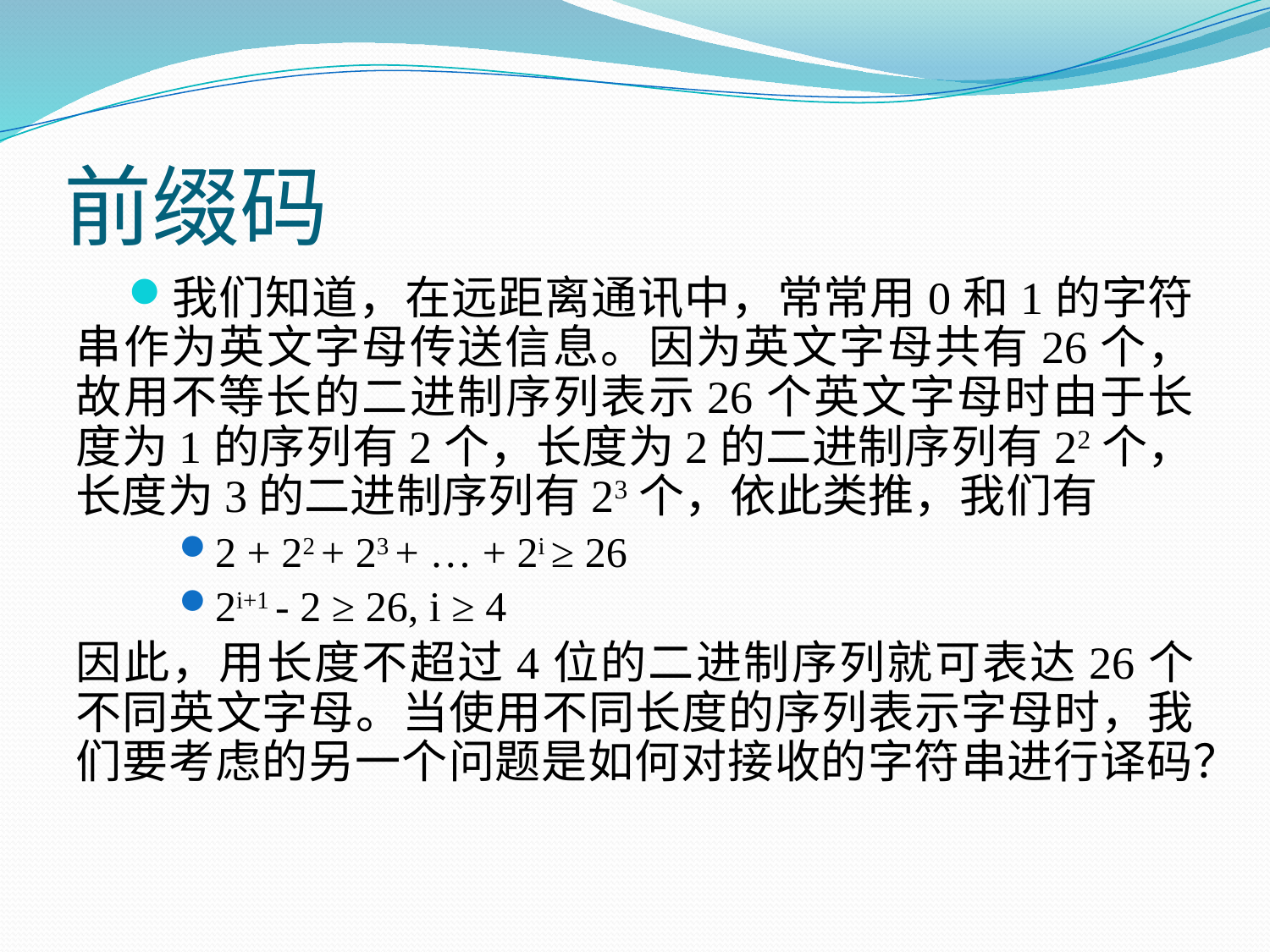

# 前缀码
我们知道，在远距离通讯中，常常用0和1的字符串作为英文字母传送信息。因为英文字母共有26个，故用不等长的二进制序列表示26个英文字母时由于长度为1的序列有2个，长度为2的二进制序列有22个，长度为3的二进制序列有23个，依此类推，我们有
2 + 22 + 23 + … + 2i ≥ 26
2i+1 - 2 ≥ 26, i ≥ 4
因此，用长度不超过4位的二进制序列就可表达26个不同英文字母。当使用不同长度的序列表示字母时，我们要考虑的另一个问题是如何对接收的字符串进行译码？